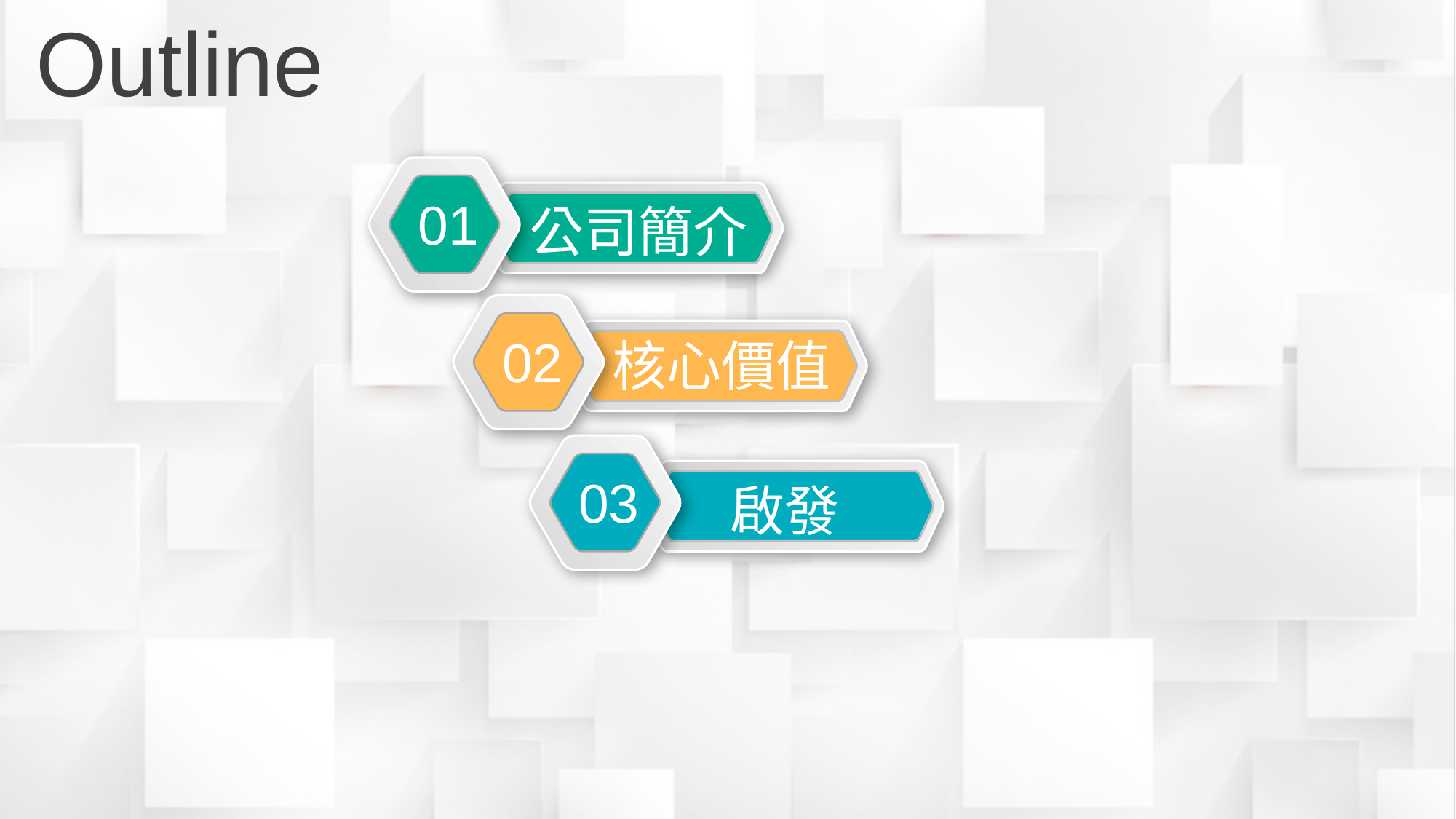

Outline

01

公司簡介

02

核心價值

03

啟發